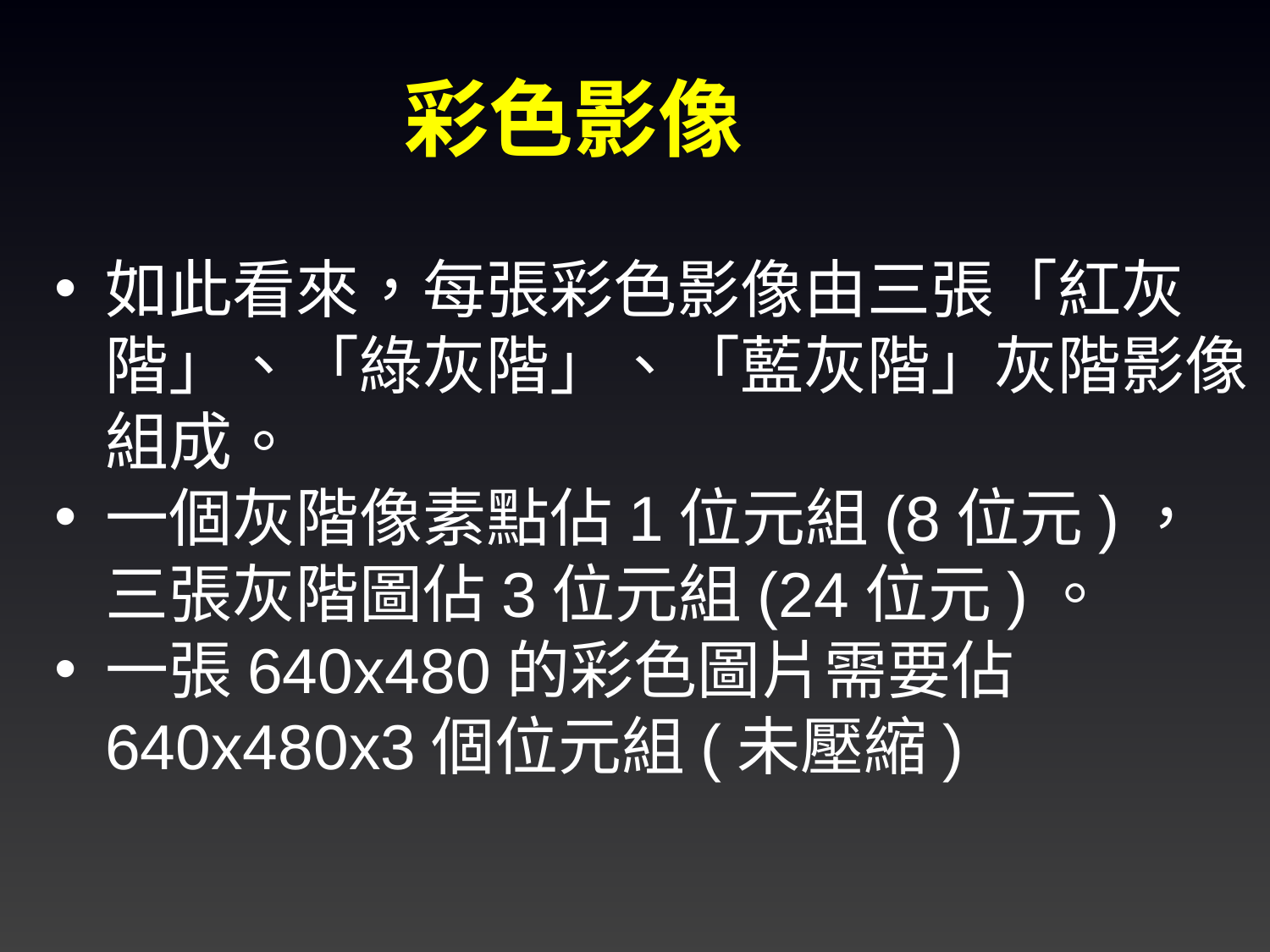

彩色影像
如此看來，每張彩色影像由三張「紅灰階」、「綠灰階」、「藍灰階」灰階影像組成。
一個灰階像素點佔1位元組(8位元)，三張灰階圖佔3位元組(24位元)。
一張640x480的彩色圖片需要佔640x480x3個位元組(未壓縮)